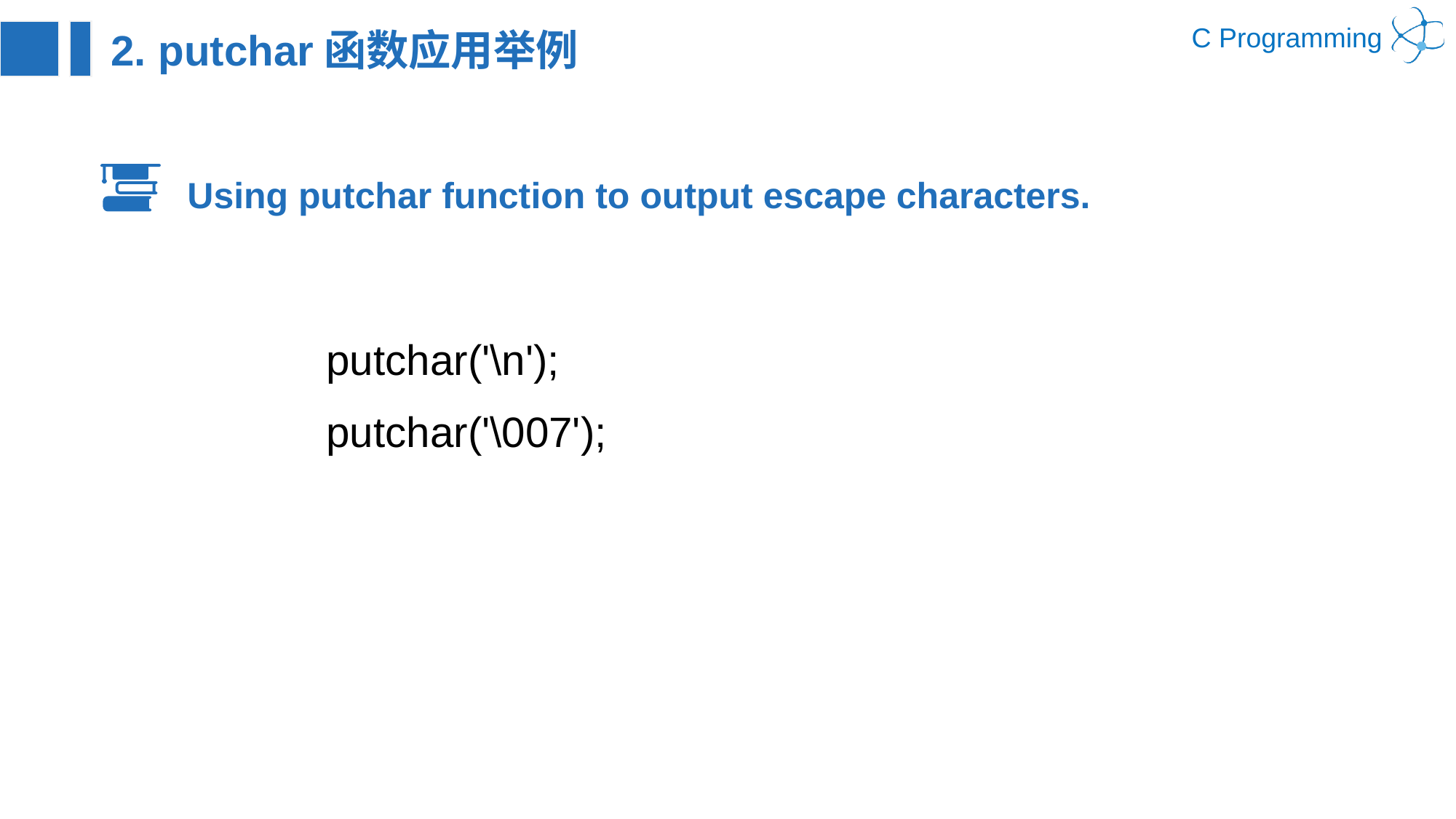

2. putchar函数应用举例

Using putchar function to output escape characters.

putchar('\n');
putchar('\007');